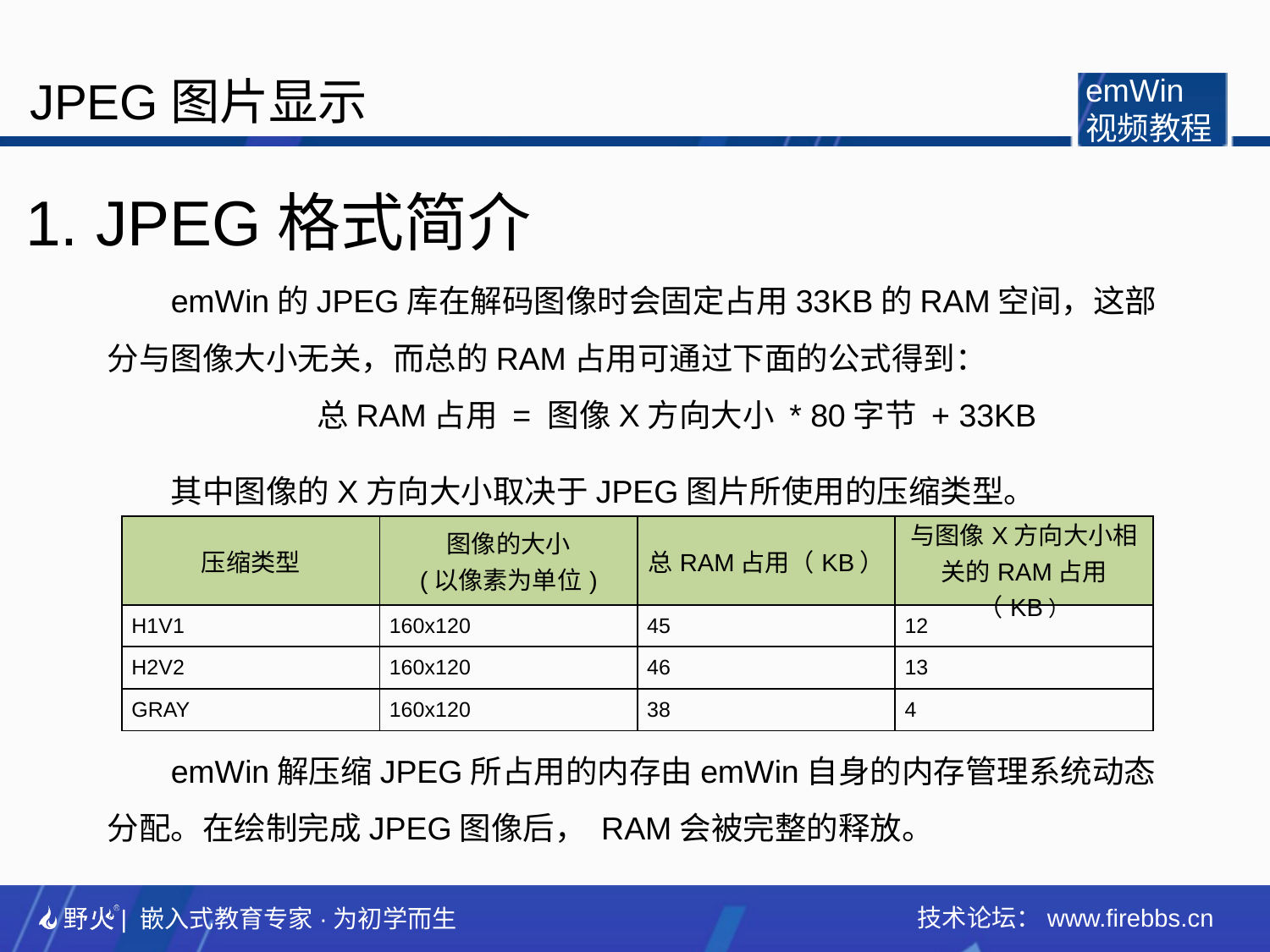

JPEG图片显示
emWin
视频教程
1. JPEG格式简介
emWin的JPEG库在解码图像时会固定占用33KB的RAM空间，这部分与图像大小无关，而总的RAM占用可通过下面的公式得到：

总RAM占用 = 图像X方向大小 * 80字节 + 33KB

其中图像的X方向大小取决于JPEG图片所使用的压缩类型。
| 压缩类型 | 图像的大小 (以像素为单位) | 总RAM占用（KB） | 与图像X方向大小相关的RAM占用（KB） |
| --- | --- | --- | --- |
| H1V1 | 160x120 | 45 | 12 |
| H2V2 | 160x120 | 46 | 13 |
| GRAY | 160x120 | 38 | 4 |
emWin解压缩JPEG所占用的内存由emWin自身的内存管理系统动态分配。在绘制完成JPEG图像后， RAM会被完整的释放。